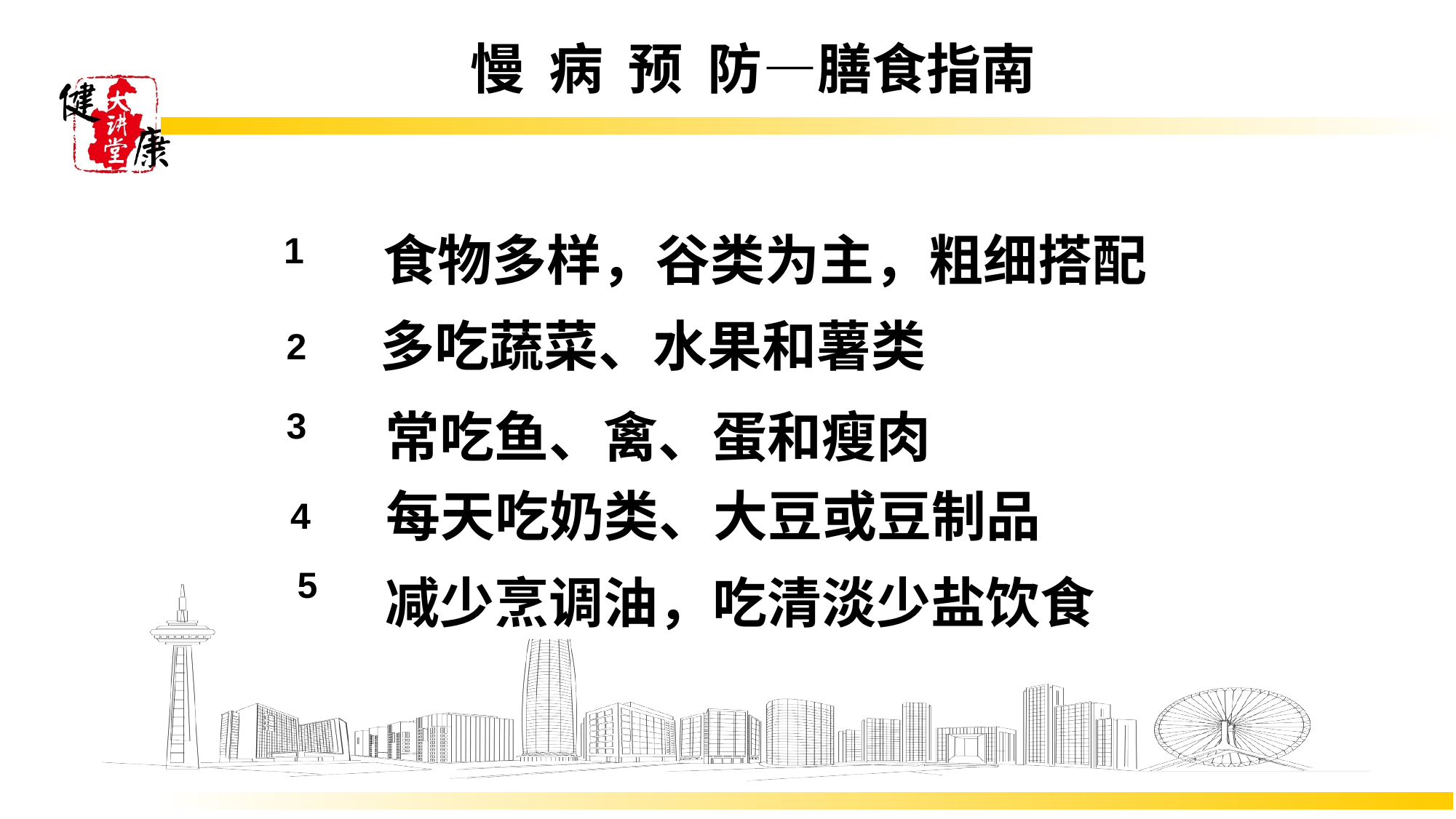

# 慢  病  预  防—膳食指南
食物多样，谷类为主，粗细搭配
1
多吃蔬菜、水果和薯类

2
3
常吃鱼、禽、蛋和瘦肉
每天吃奶类、大豆或豆制品
4

5
减少烹调油，吃清淡少盐饮食